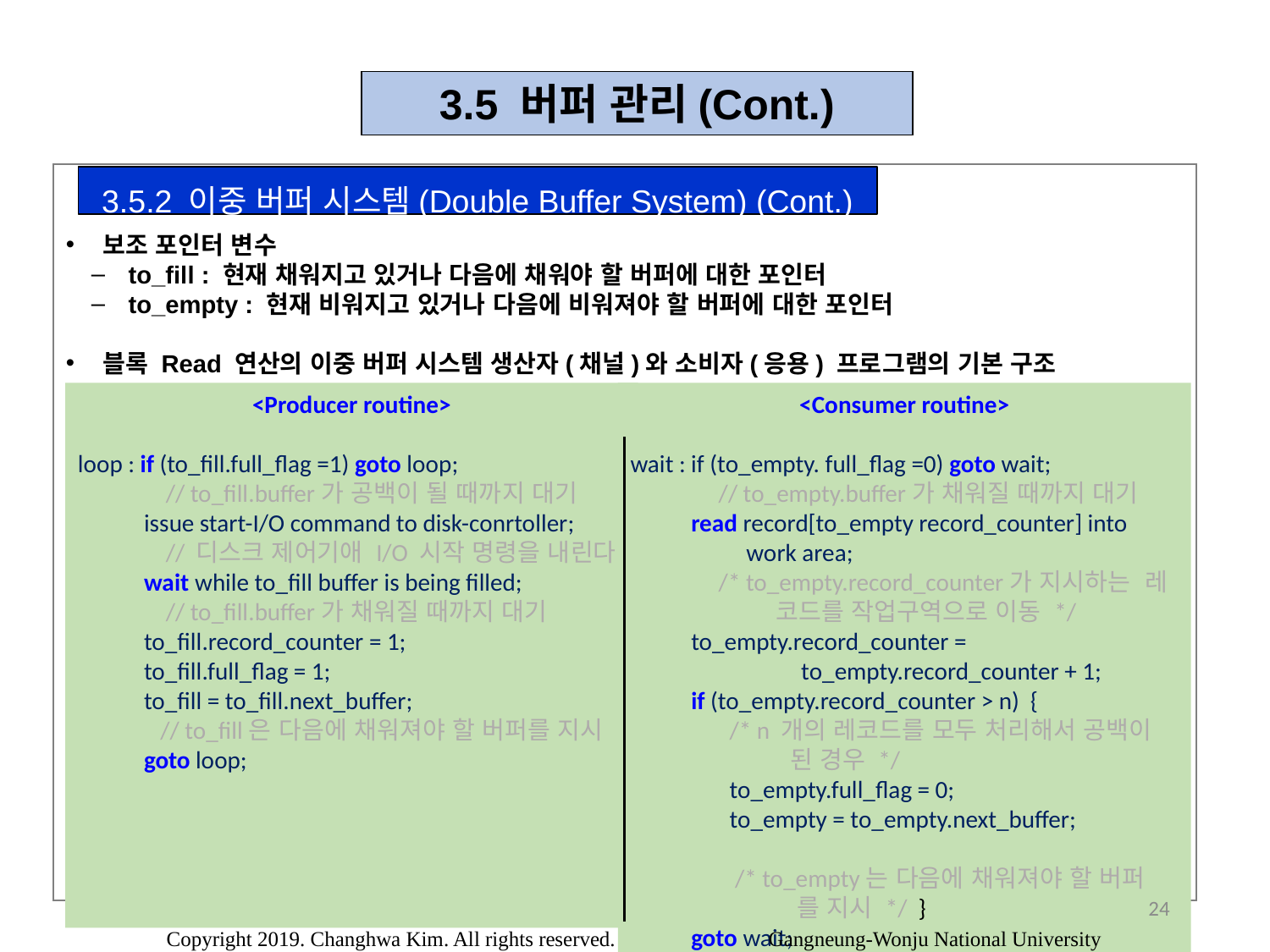

3.5 버퍼 관리(Cont.)

보조 포인터 변수
to_fill : 현재 채워지고 있거나 다음에 채워야 할 버퍼에 대한 포인터
to_empty : 현재 비워지고 있거나 다음에 비워져야 할 버퍼에 대한 포인터

블록 Read 연산의 이중 버퍼 시스템 생산자(채널)와 소비자(응용) 프로그램의 기본 구조

3.5.2 이중 버퍼 시스템(Double Buffer System) (Cont.)
<Producer routine>

loop : if (to_fill.full_flag =1) goto loop;
                // to_fill.buffer가 공백이 될 때까지 대기
            issue start-I/O command to disk-conrtoller;
                // 디스크 제어기애 I/O 시작 명령을 내린다
            wait while to_fill buffer is being filled;
                // to_fill.buffer가 채워질 때까지 대기
            to_fill.record_counter = 1;
            to_fill.full_flag = 1;
            to_fill = to_fill.next_buffer;
               // to_fill은 다음에 채워져야 할 버퍼를 지시
            goto loop;

<Consumer routine>

wait : if (to_empty. full_flag =0) goto wait;
                // to_empty.buffer가 채워질 때까지 대기
           read record[to_empty record_counter] into
                     work area;
                /* to_empty.record_counter가 지시하는  레
                    코드를 작업구역으로 이동 */
           to_empty.record_counter =
                               to_empty.record_counter + 1;
           if (to_empty.record_counter > n)  {
                  /* n 개의 레코드를 모두 처리해서 공백이
                      된 경우 */
                  to_empty.full_flag = 0;
                  to_empty = to_empty.next_buffer;
                   /* to_empty는 다음에 채워져야 할 버퍼
                       를 지시 */  }
           goto wait;
24
Copyright 2019. Changhwa Kim. All rights reserved.                             Gangneung-Wonju National University